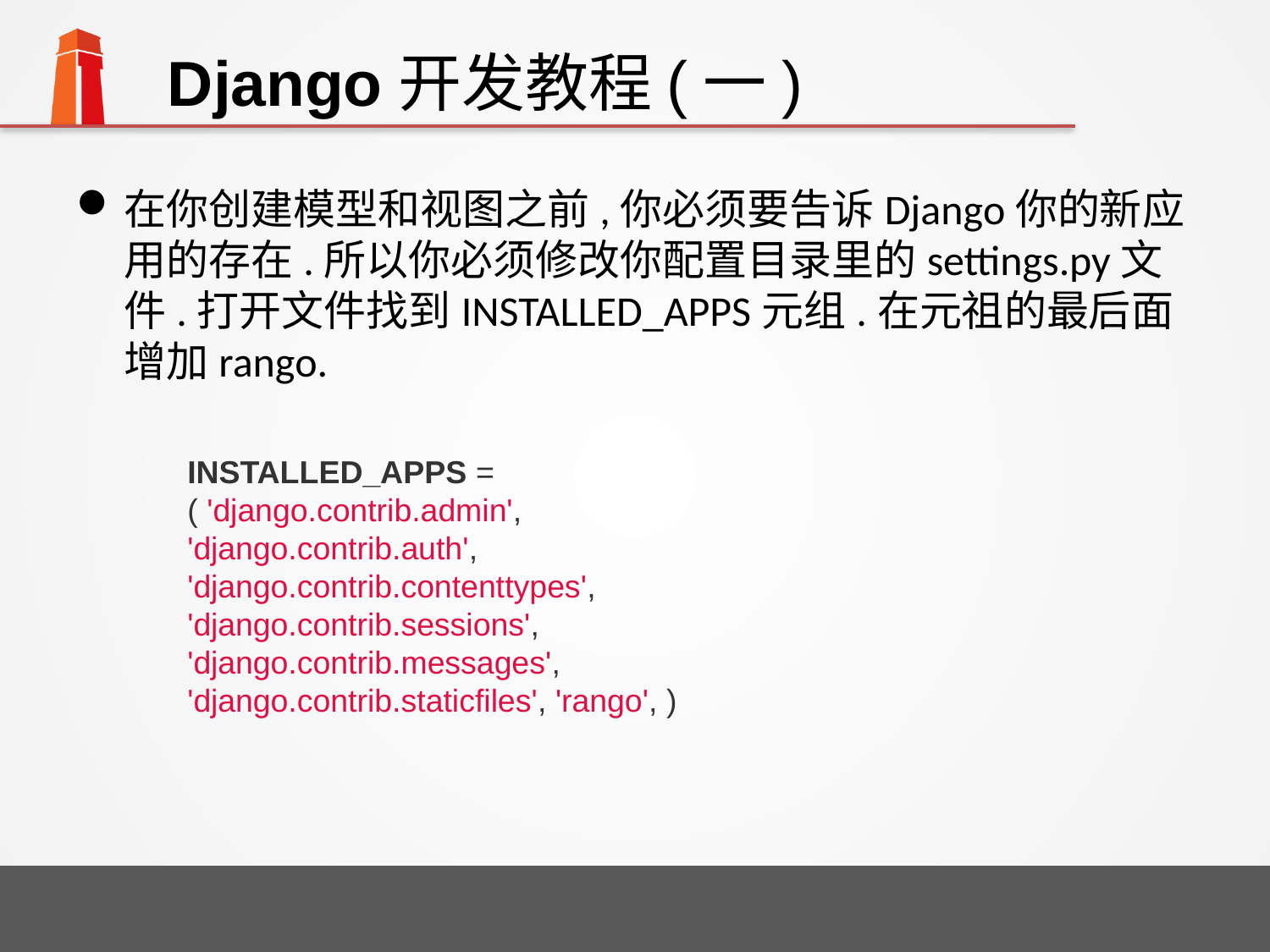

# Django开发教程(一)
在你创建模型和视图之前,你必须要告诉Django你的新应用的存在.所以你必须修改你配置目录里的settings.py文件.打开文件找到INSTALLED_APPS元组.在元祖的最后面增加rango.
INSTALLED_APPS = ( 'django.contrib.admin', 'django.contrib.auth', 'django.contrib.contenttypes', 'django.contrib.sessions', 'django.contrib.messages', 'django.contrib.staticfiles', 'rango', )